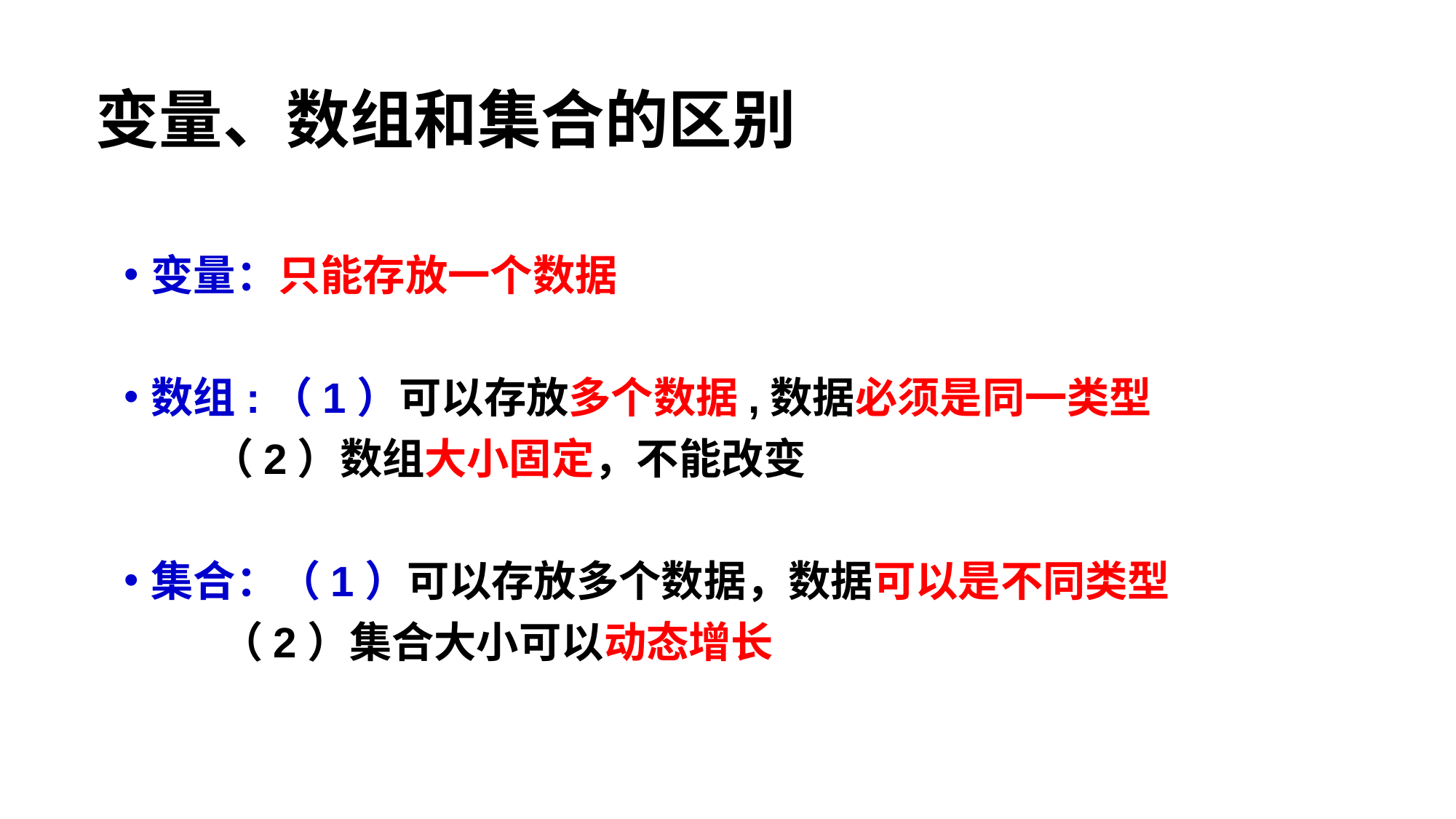

# 变量、数组和集合的区别
变量：只能存放一个数据

数组:（1）可以存放多个数据,数据必须是同一类型
        （2）数组大小固定，不能改变

集合：（1）可以存放多个数据，数据可以是不同类型
         （2）集合大小可以动态增长